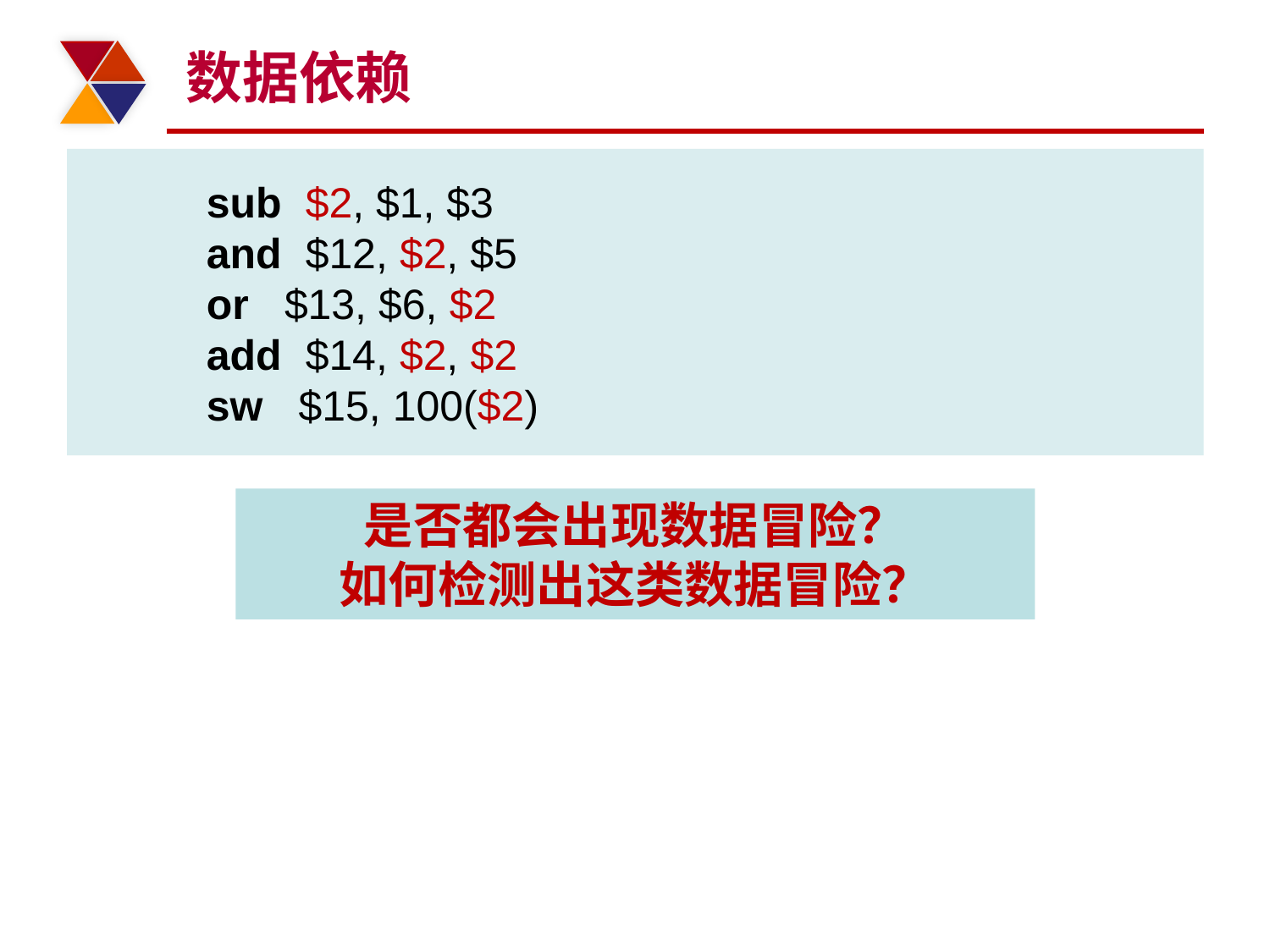

# 数据依赖
	sub  $2, $1, $3
	and  $12, $2, $5
	or   $13, $6, $2
	add  $14, $2, $2
	sw   $15, 100($2)
是否都会出现数据冒险？
如何检测出这类数据冒险？